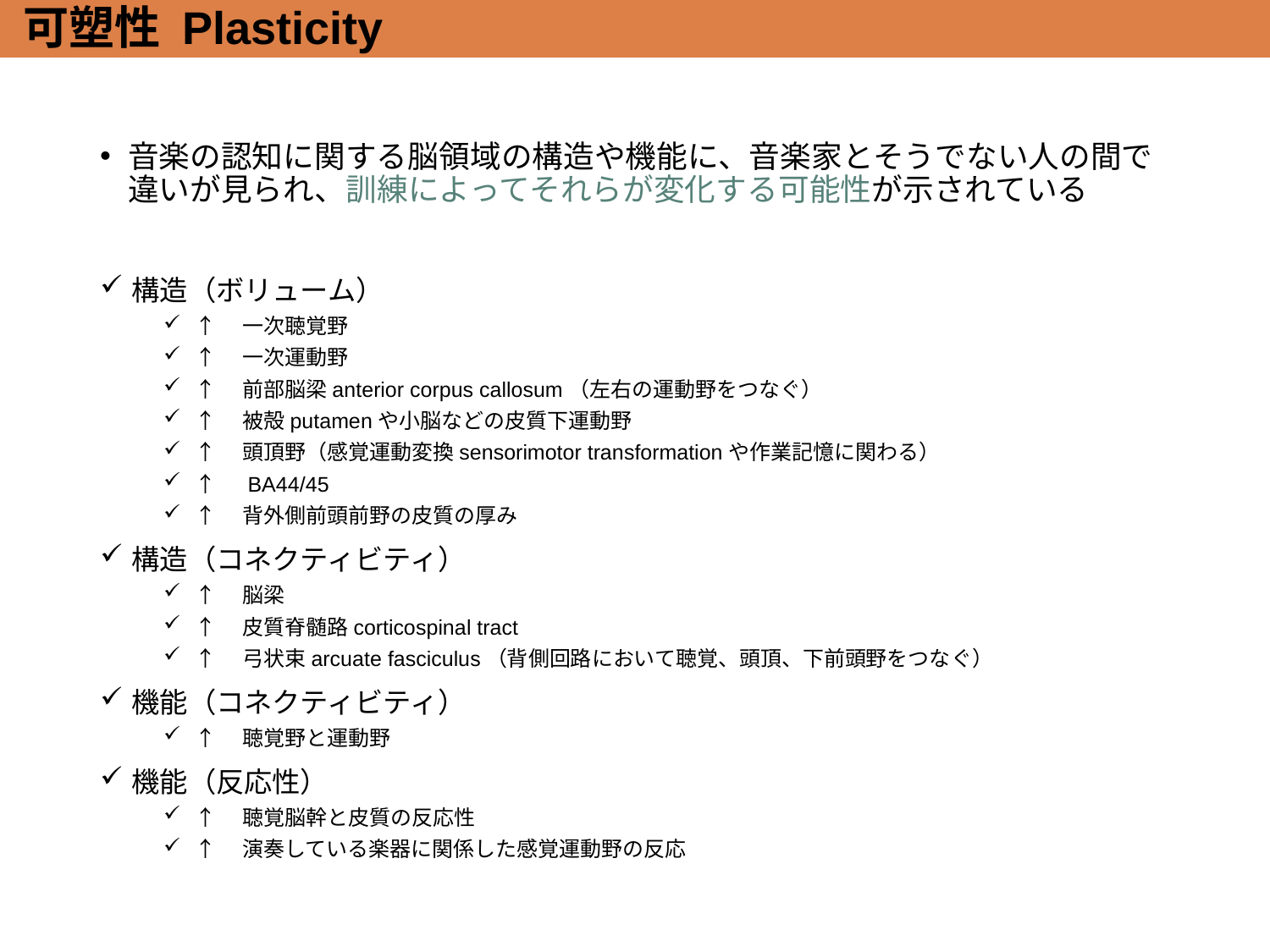

# 可塑性 Plasticity
音楽の認知に関する脳領域の構造や機能に、音楽家とそうでない人の間で違いが見られ、訓練によってそれらが変化する可能性が示されている
構造（ボリューム）
↑　一次聴覚野
↑　一次運動野
↑　前部脳梁anterior corpus callosum（左右の運動野をつなぐ）
↑　被殻putamenや小脳などの皮質下運動野
↑　頭頂野（感覚運動変換sensorimotor transformationや作業記憶に関わる）
↑　BA44/45
↑　背外側前頭前野の皮質の厚み
構造（コネクティビティ）
↑　脳梁
↑　皮質脊髄路corticospinal tract
↑　弓状束arcuate fasciculus（背側回路において聴覚、頭頂、下前頭野をつなぐ）
機能（コネクティビティ）
↑　聴覚野と運動野
機能（反応性）
↑　聴覚脳幹と皮質の反応性
↑　演奏している楽器に関係した感覚運動野の反応